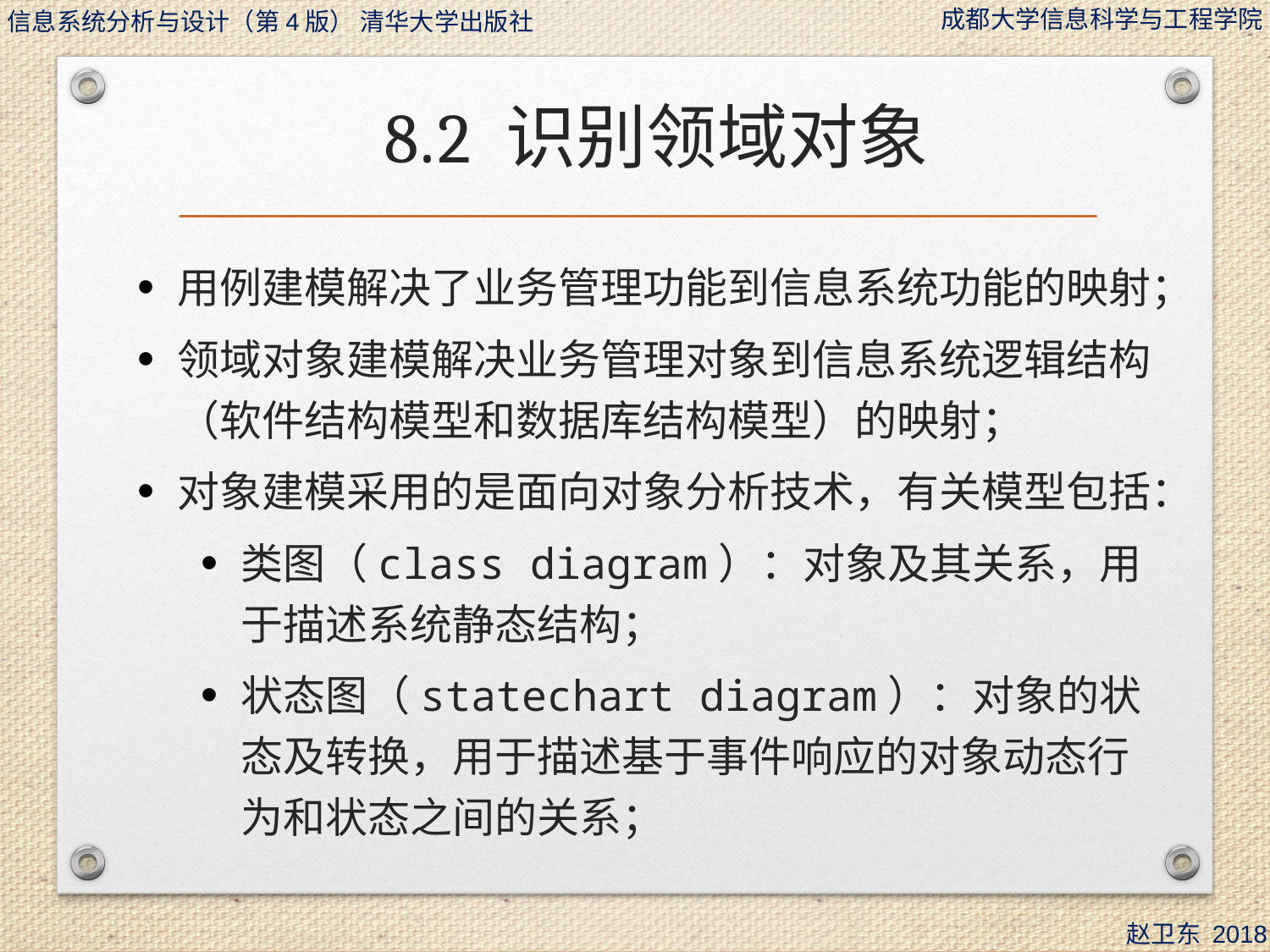

# 8.2 识别领域对象
用例建模解决了业务管理功能到信息系统功能的映射；
领域对象建模解决业务管理对象到信息系统逻辑结构（软件结构模型和数据库结构模型）的映射；
对象建模采用的是面向对象分析技术，有关模型包括：
类图（class diagram）：对象及其关系，用于描述系统静态结构；
状态图（statechart diagram）：对象的状态及转换，用于描述基于事件响应的对象动态行为和状态之间的关系；